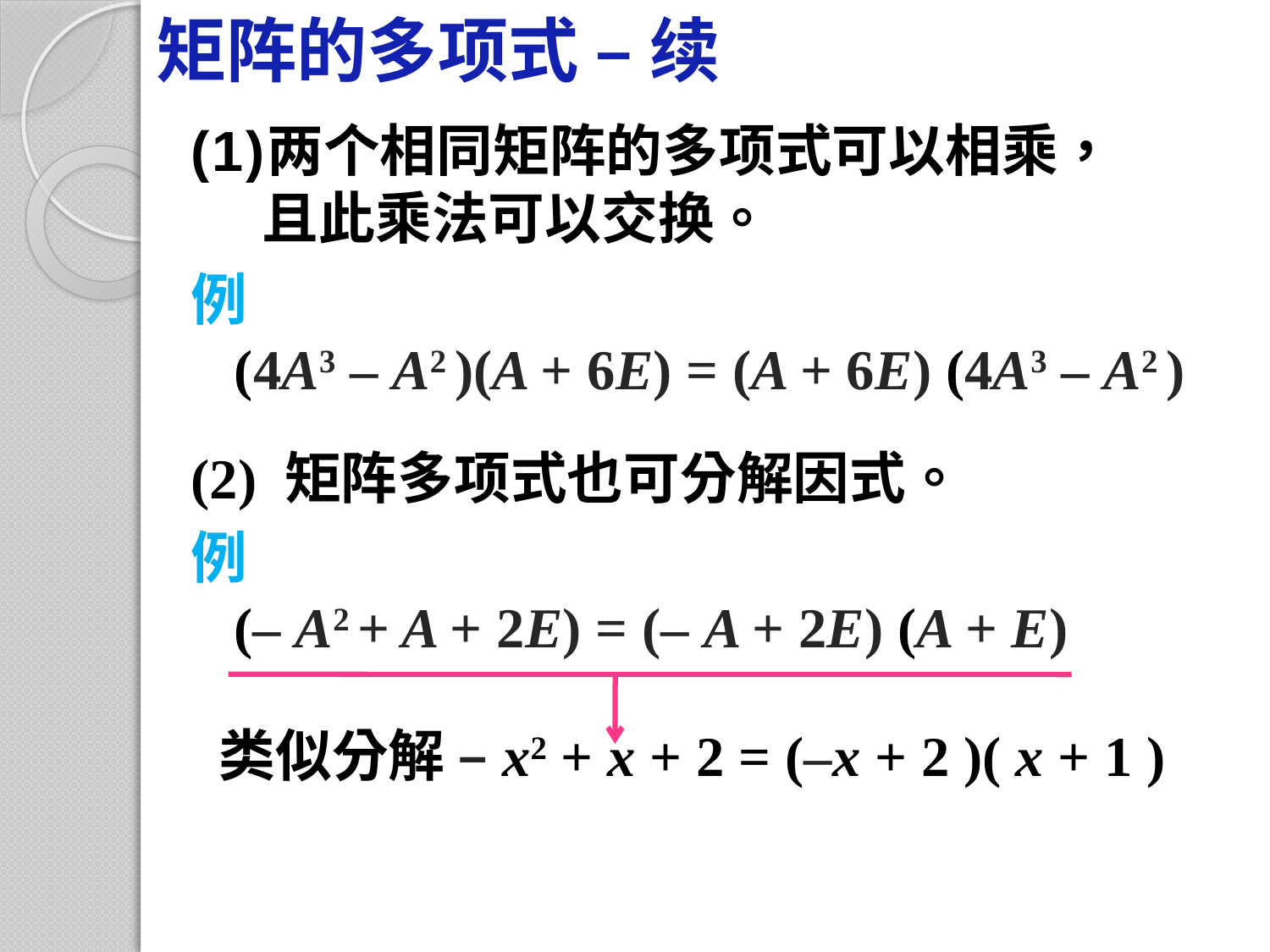

矩阵的多项式 – 续
两个相同矩阵的多项式可以相乘，
	且此乘法可以交换。
例
  (4A3 – A2 )(A + 6E) = (A + 6E) (4A3 – A2 )
(2) 矩阵多项式也可分解因式。
例
  (– A2 + A + 2E) = (– A + 2E) (A + E)
类似分解 –x2 + x + 2 = (–x + 2 )( x + 1 )